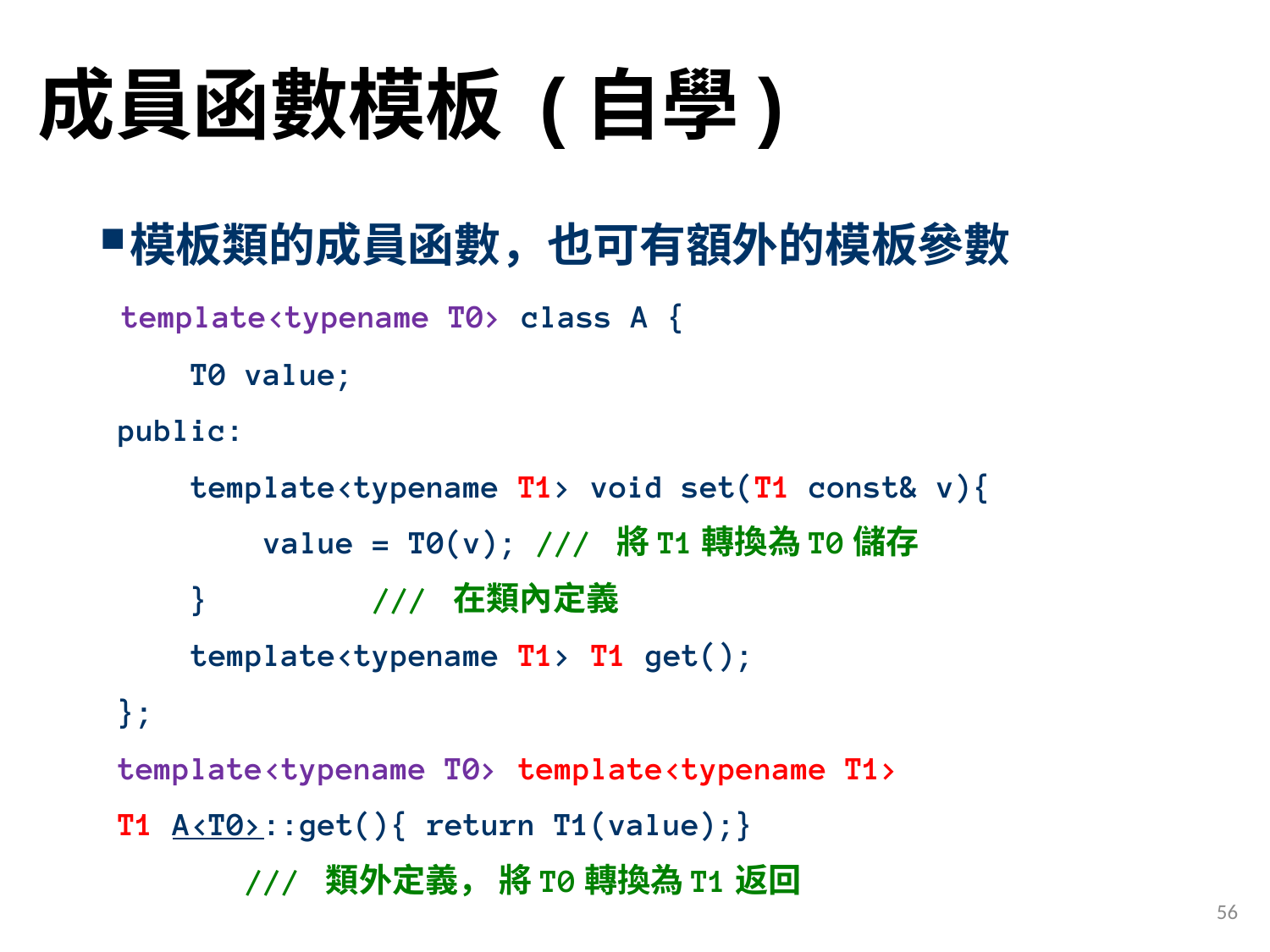

# 成員函數模板 (自學)
模板類的成員函數，也可有額外的模板參數
 template<typename T0> class A {
     T0 value;
 public:
     template<typename T1> void set(T1 const& v){
         value = T0(v); /// 將T1轉換為T0儲存
     }         /// 在類內定義
     template<typename T1> T1 get();
 };
 template<typename T0> template<typename T1>
 T1 A<T0>::get(){ return T1(value);}
        /// 類外定義， 將T0轉換為T1返回
56